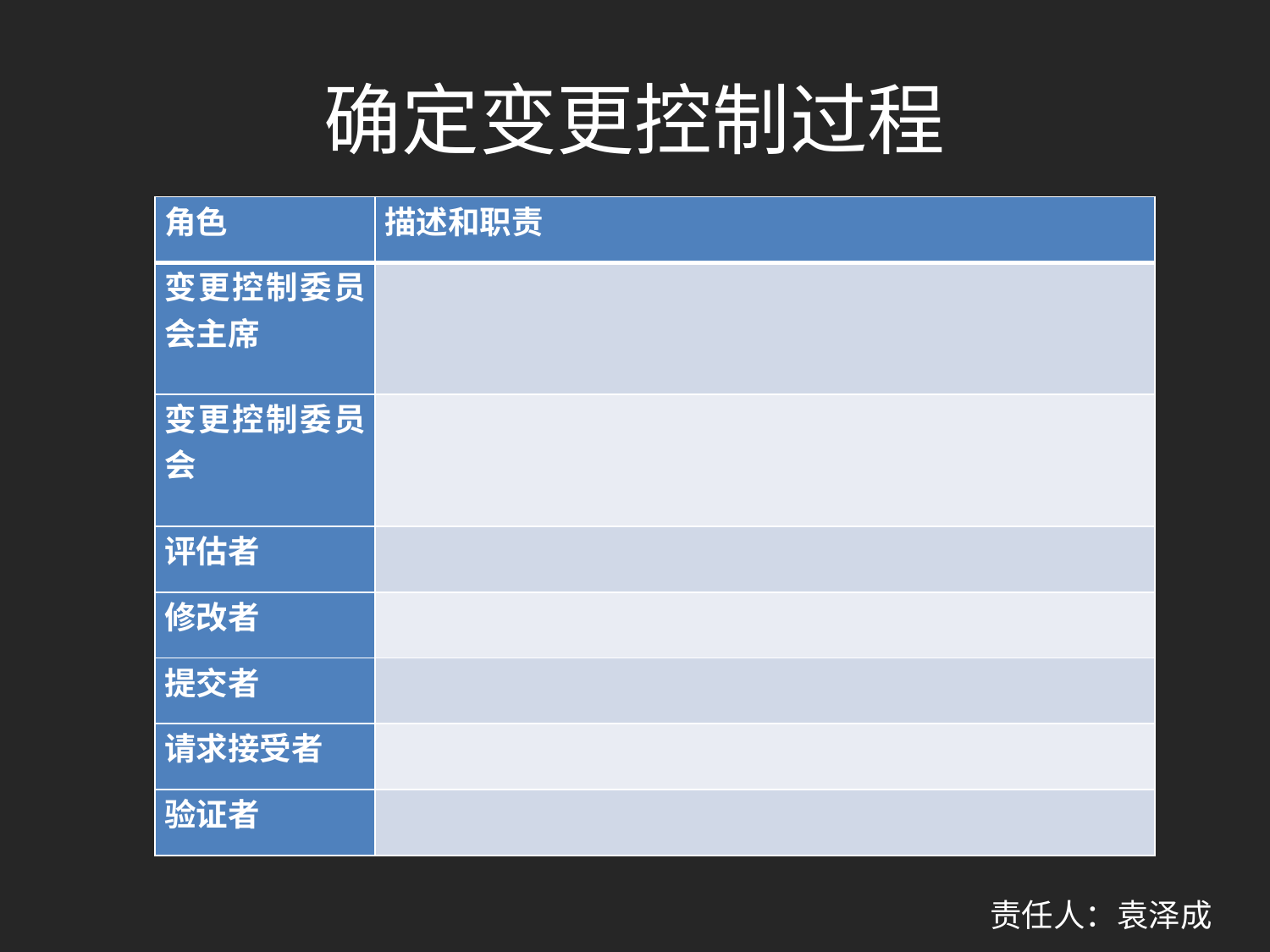

# 确定变更控制过程
| 角色 | 描述和职责 |
| --- | --- |
| 变更控制委员会主席 |  |
| 变更控制委员会 |  |
| 评估者 |  |
| 修改者 |  |
| 提交者 |  |
| 请求接受者 |  |
| 验证者 |  |
责任人：袁泽成